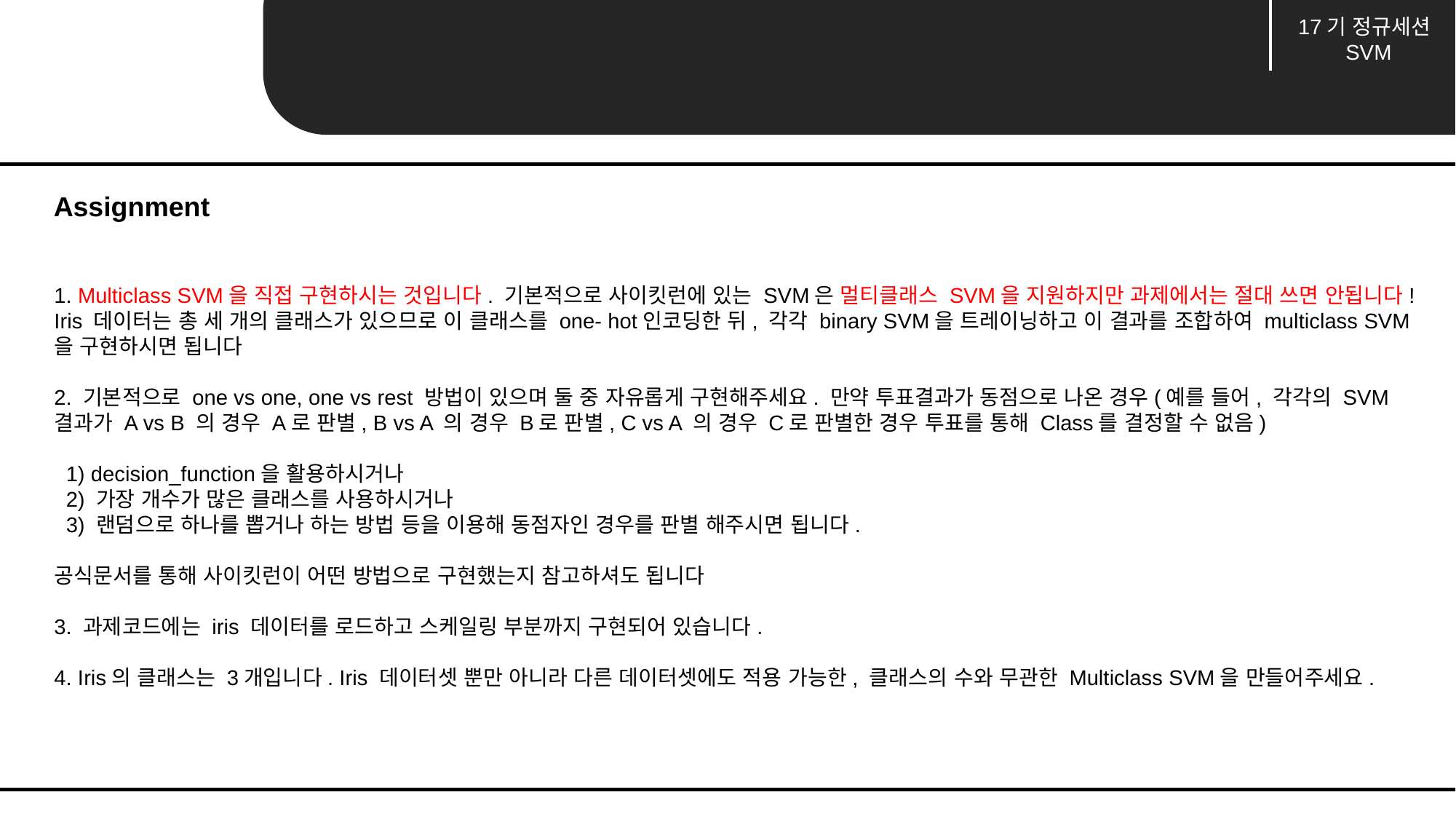

17기 정규세션
SVM
17기 정규세션
SVM
Unit  05 ㅣSummary
Assignment
1. Multiclass SVM을 직접 구현하시는 것입니다. 기본적으로 사이킷런에 있는 SVM은 멀티클래스 SVM을 지원하지만 과제에서는 절대 쓰면 안됩니다! Iris 데이터는 총 세 개의 클래스가 있으므로 이 클래스를 one- hot인코딩한 뒤, 각각 binary SVM을 트레이닝하고 이 결과를 조합하여 multiclass SVM을 구현하시면 됩니다

2. 기본적으로 one vs one, one vs rest 방법이 있으며 둘 중 자유롭게 구현해주세요. 만약 투표결과가 동점으로 나온 경우(예를 들어, 각각의 SVM 결과가 A vs B 의 경우 A로 판별, B vs A 의 경우 B로 판별, C vs A 의 경우 C로 판별한 경우 투표를 통해 Class를 결정할 수 없음)

  1) decision_function을 활용하시거나
  2) 가장 개수가 많은 클래스를 사용하시거나
  3) 랜덤으로 하나를 뽑거나 하는 방법 등을 이용해 동점자인 경우를 판별 해주시면 됩니다.

공식문서를 통해 사이킷런이 어떤 방법으로 구현했는지 참고하셔도 됩니다

3. 과제코드에는 iris 데이터를 로드하고 스케일링 부분까지 구현되어 있습니다.

4. Iris의 클래스는 3개입니다. Iris 데이터셋 뿐만 아니라 다른 데이터셋에도 적용 가능한, 클래스의 수와 무관한 Multiclass SVM을 만들어주세요.